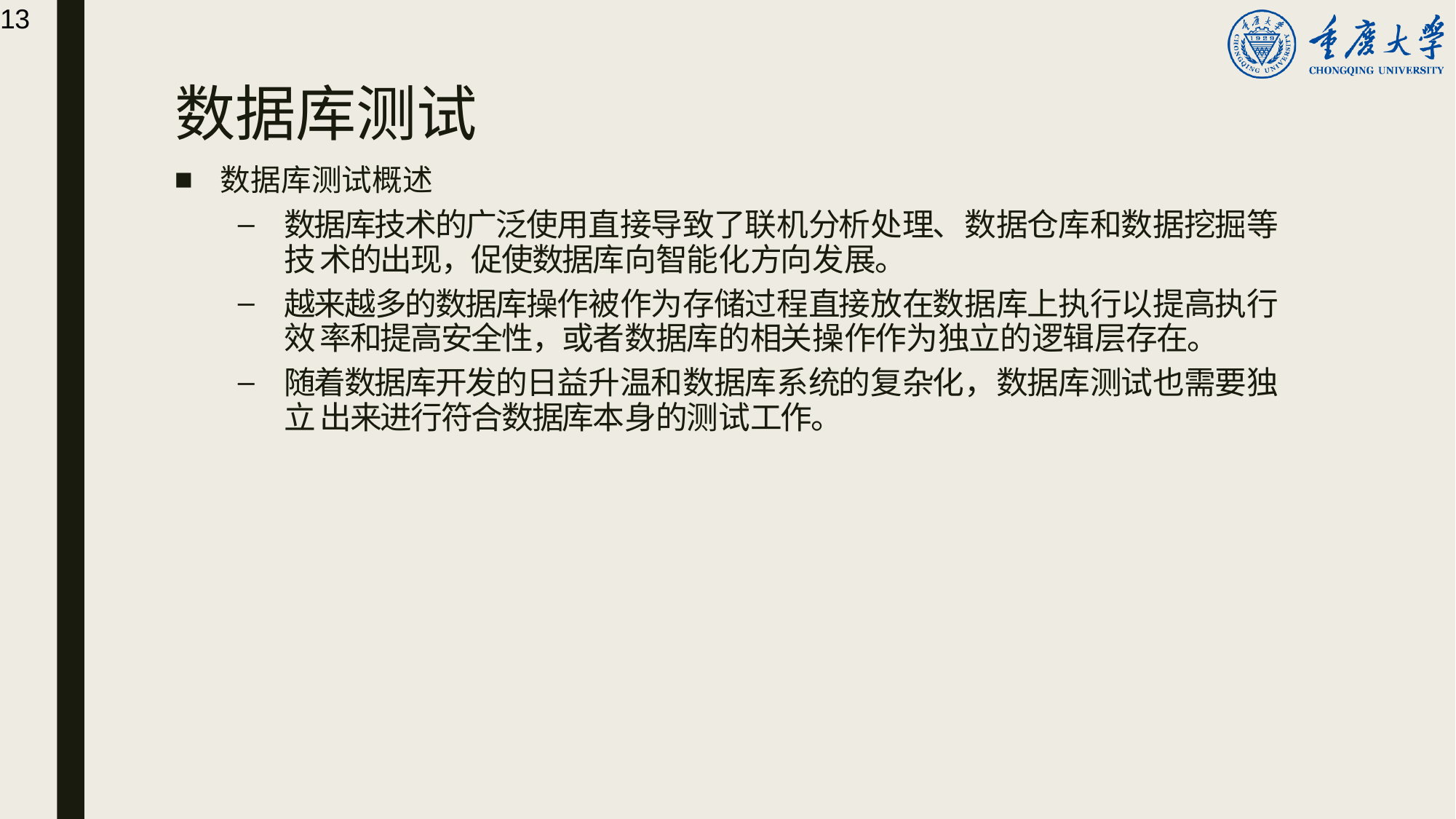

13
# 数据库测试
数据库测试概述
数据库技术的广泛使用直接导致了联机分析处理、数据仓库和数据挖掘等技 术的出现，促使数据库向智能化方向发展。
越来越多的数据库操作被作为存储过程直接放在数据库上执行以提高执行效 率和提高安全性，或者数据库的相关操作作为独立的逻辑层存在。
随着数据库开发的日益升温和数据库系统的复杂化，数据库测试也需要独立 出来进行符合数据库本身的测试工作。